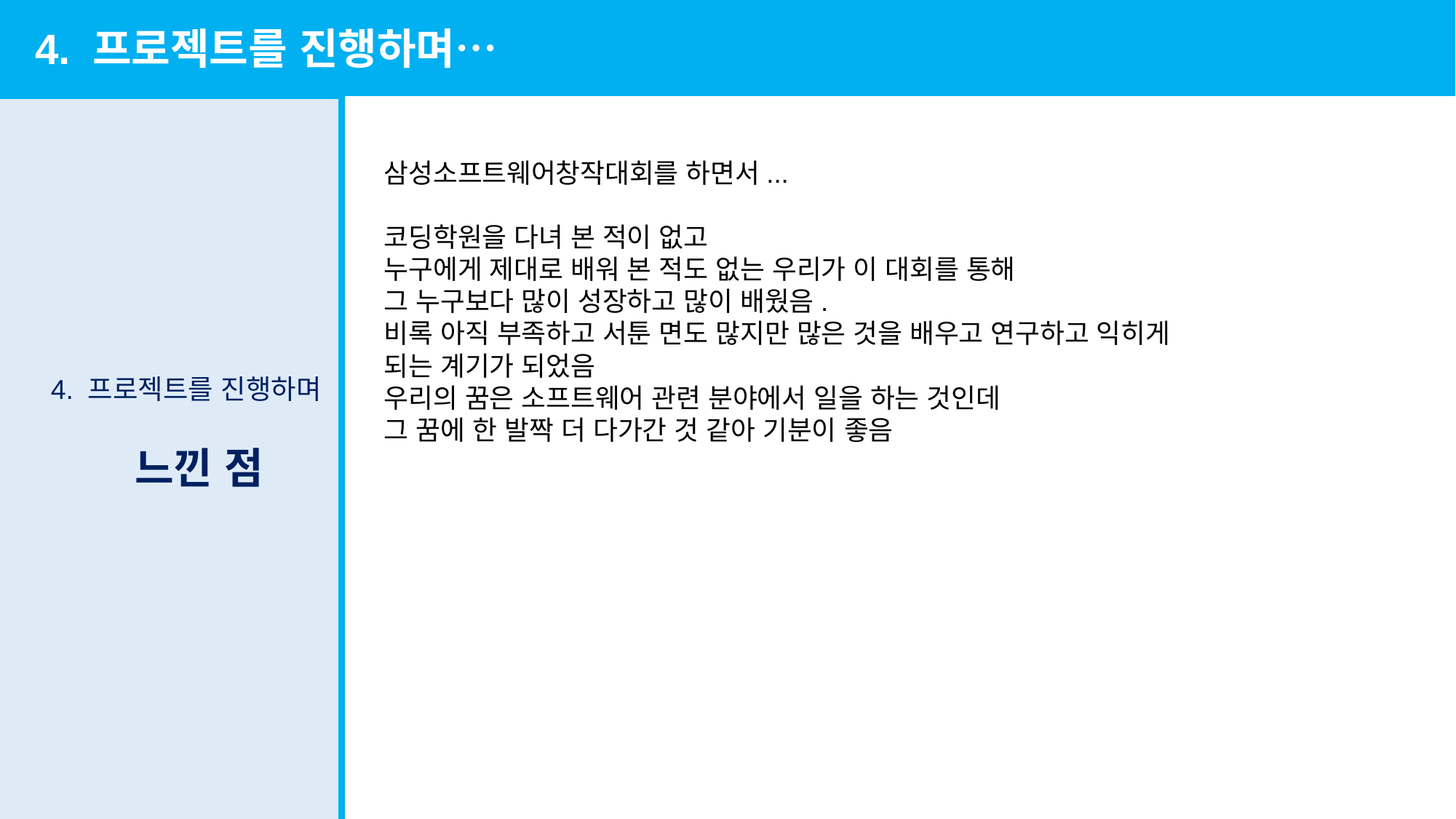

4. 프로젝트를 진행하며…

삼성소프트웨어창작대회를 하면서...

코딩학원을 다녀 본 적이 없고
누구에게 제대로 배워 본 적도 없는 우리가 이 대회를 통해
그 누구보다 많이 성장하고 많이 배웠음.
비록 아직 부족하고 서툰 면도 많지만 많은 것을 배우고 연구하고 익히게 되는 계기가 되었음
우리의 꿈은 소프트웨어 관련 분야에서 일을 하는 것인데
그 꿈에 한 발짝 더 다가간 것 같아 기분이 좋음

4. 프로젝트를 진행하며
느낀 점